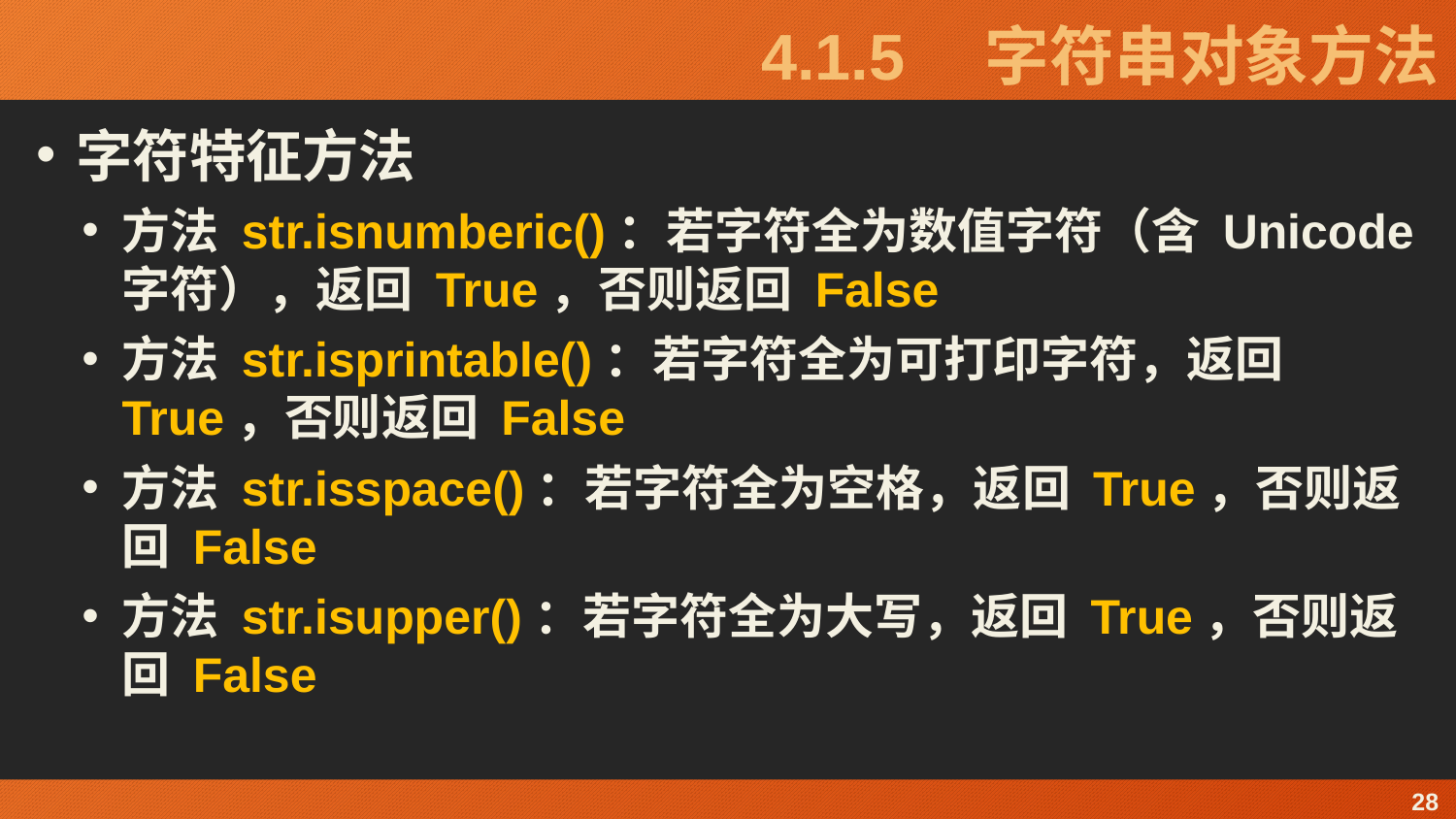

# 4.1.5　字符串对象方法
字符特征方法
方法 str.isnumberic()：若字符全为数值字符（含 Unicode 字符），返回 True，否则返回 False
方法 str.isprintable()：若字符全为可打印字符，返回 True，否则返回 False
方法 str.isspace()：若字符全为空格，返回 True，否则返回 False
方法 str.isupper()：若字符全为大写，返回 True，否则返回 False
28